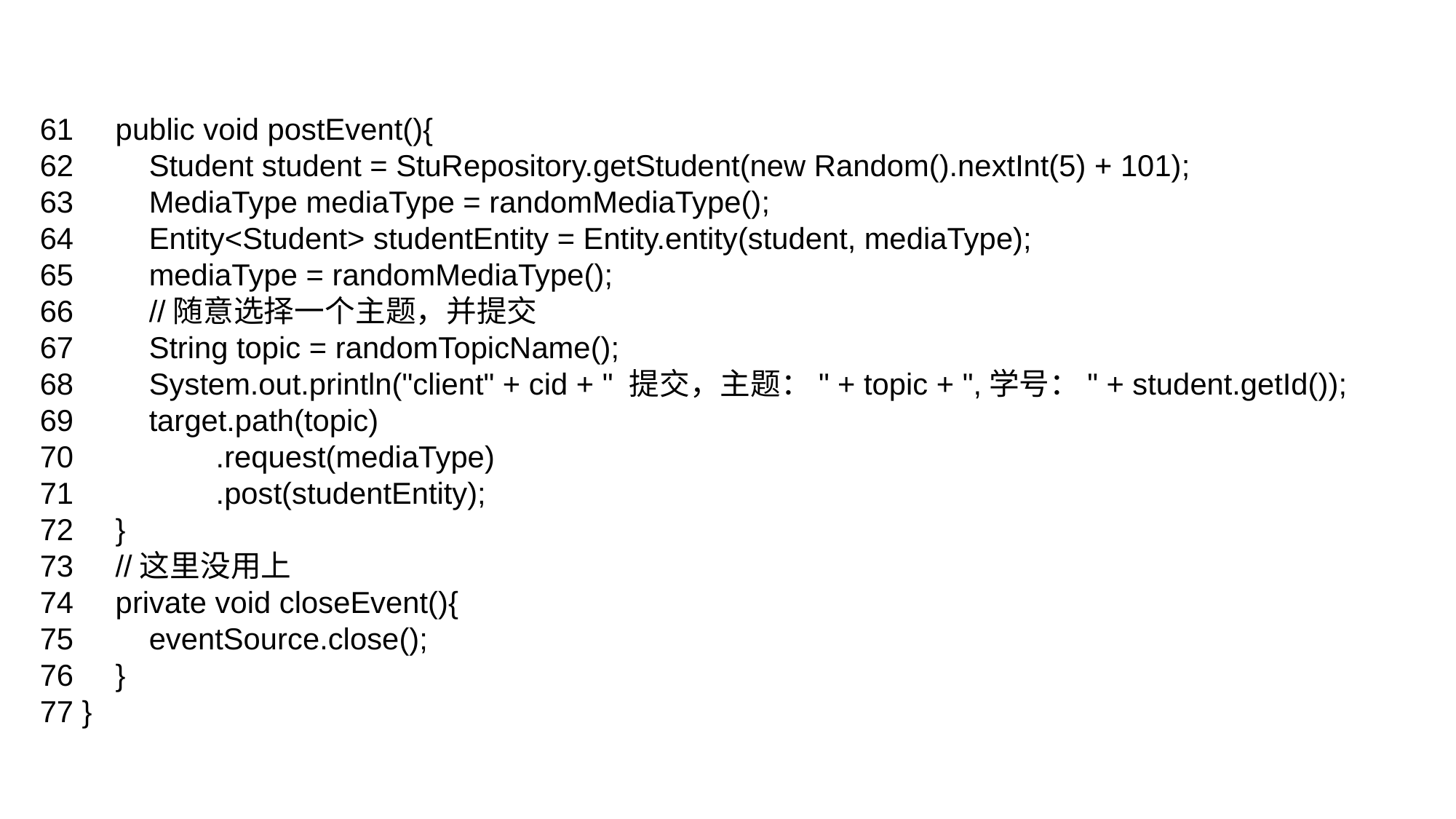

61     public void postEvent(){
62         Student student = StuRepository.getStudent(new Random().nextInt(5) + 101);
63         MediaType mediaType = randomMediaType();
64         Entity<Student> studentEntity = Entity.entity(student, mediaType);
65         mediaType = randomMediaType();
66         //随意选择一个主题，并提交
67         String topic = randomTopicName();
68         System.out.println("client" + cid + " 提交，主题：" + topic + ",学号：" + student.getId());
69         target.path(topic)
70                 .request(mediaType)
71                 .post(studentEntity);
72     }
73     //这里没用上
74     private void closeEvent(){
75         eventSource.close();
76     }
77 }